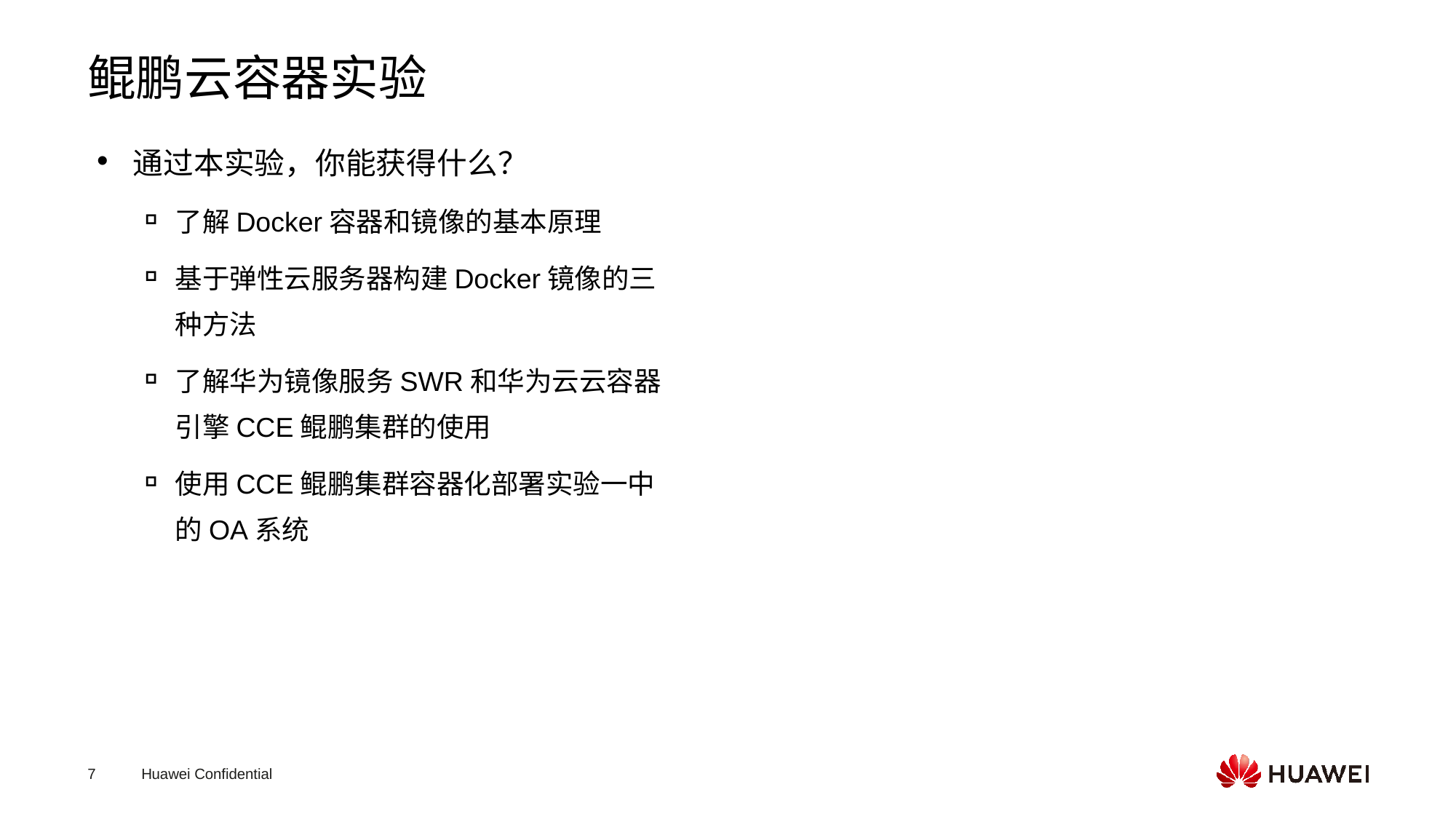

# 鲲鹏云容器实验
通过本实验，你能获得什么？
了解Docker容器和镜像的基本原理
基于弹性云服务器构建Docker镜像的三种方法
了解华为镜像服务SWR和华为云云容器引擎CCE鲲鹏集群的使用
使用CCE鲲鹏集群容器化部署实验一中的OA系统